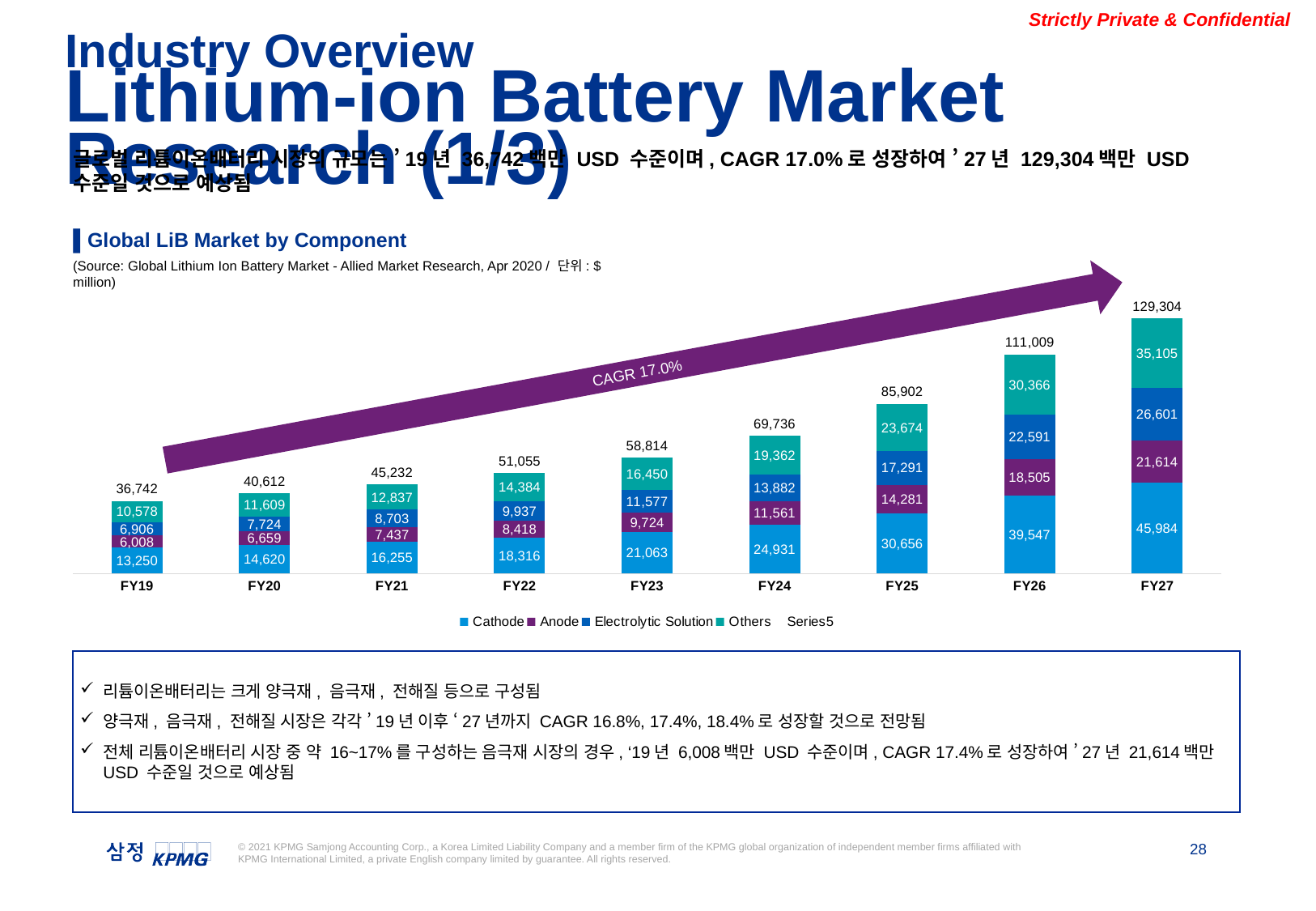

### Chart

| Category | Cathode | Anode | Electrolytic Solution | Others |  |
|---|---|---|---|---|---|
| 19 | 13250.0 | 6008.0 | 6906.0 | 10578.0 | 36742.0 |
| 20 | 14620.0 | 6659.0 | 7724.0 | 11609.0 | 40612.0 |
| 21 | 16255.0 | 7437.0 | 8703.0 | 12837.0 | 45232.0 |
| 22 | 18316.0 | 8418.0 | 9937.0 | 14384.0 | 51055.0 |
| 23 | 21063.0 | 9724.0 | 11577.0 | 16450.0 | 58814.0 |
| 24 | 24931.0 | 11561.0 | 13882.0 | 19362.0 | 69736.0 |
| 25 | 30656.0 | 14281.0 | 17291.0 | 23674.0 | 85902.0 |
| 26 | 39547.0 | 18505.0 | 22591.0 | 30366.0 | 111009.0 |
| 27 | 45984.0 | 21614.0 | 26601.0 | 35105.0 | 129304.0 |
Industry Overview
Lithium-ion Battery Market Research (1/3)
글로벌 리튬이온배터리 시장의 규모는 ’19년 36,742백만 USD 수준이며, CAGR 17.0%로 성장하여 ’27년 129,304백만 USD 수준일 것으로 예상됨
▌Global LiB Market by Component
(Source: Global Lithium Ion Battery Market - Allied Market Research, Apr 2020 / 단위: $ million)
CAGR 17.0%
리튬이온배터리는 크게 양극재, 음극재, 전해질 등으로 구성됨
양극재, 음극재, 전해질 시장은 각각 ’19년 이후 ‘27년까지 CAGR 16.8%, 17.4%, 18.4%로 성장할 것으로 전망됨
전체 리튬이온배터리 시장 중 약 16~17%를 구성하는 음극재 시장의 경우, ‘19년 6,008백만 USD 수준이며, CAGR 17.4%로 성장하여 ’27년 21,614백만 USD 수준일 것으로 예상됨